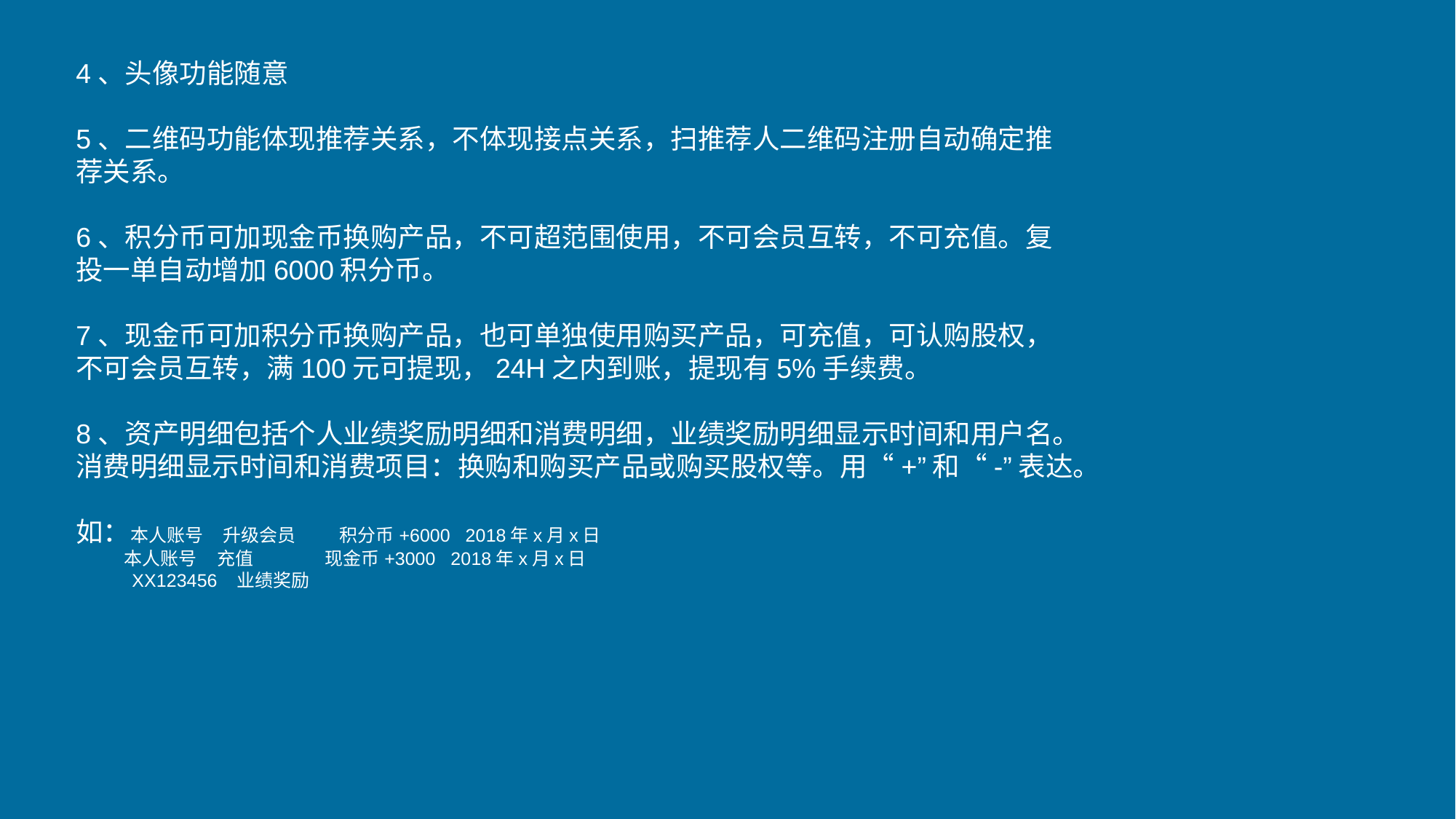

4、头像功能随意

5、二维码功能体现推荐关系，不体现接点关系，扫推荐人二维码注册自动确定推荐关系。

6、积分币可加现金币换购产品，不可超范围使用，不可会员互转，不可充值。复投一单自动增加6000积分币。

7、现金币可加积分币换购产品，也可单独使用购买产品，可充值，可认购股权，不可会员互转，满100元可提现，24H之内到账，提现有5%手续费。

8、资产明细包括个人业绩奖励明细和消费明细，业绩奖励明细显示时间和用户名。消费明细显示时间和消费项目：换购和购买产品或购买股权等。用“+”和“-”表达。

如：本人账号     升级会员           积分币+6000   2018年x月x日
           本人账号     充值                  现金币+3000   2018年x月x日
           XX123456   业绩奖励